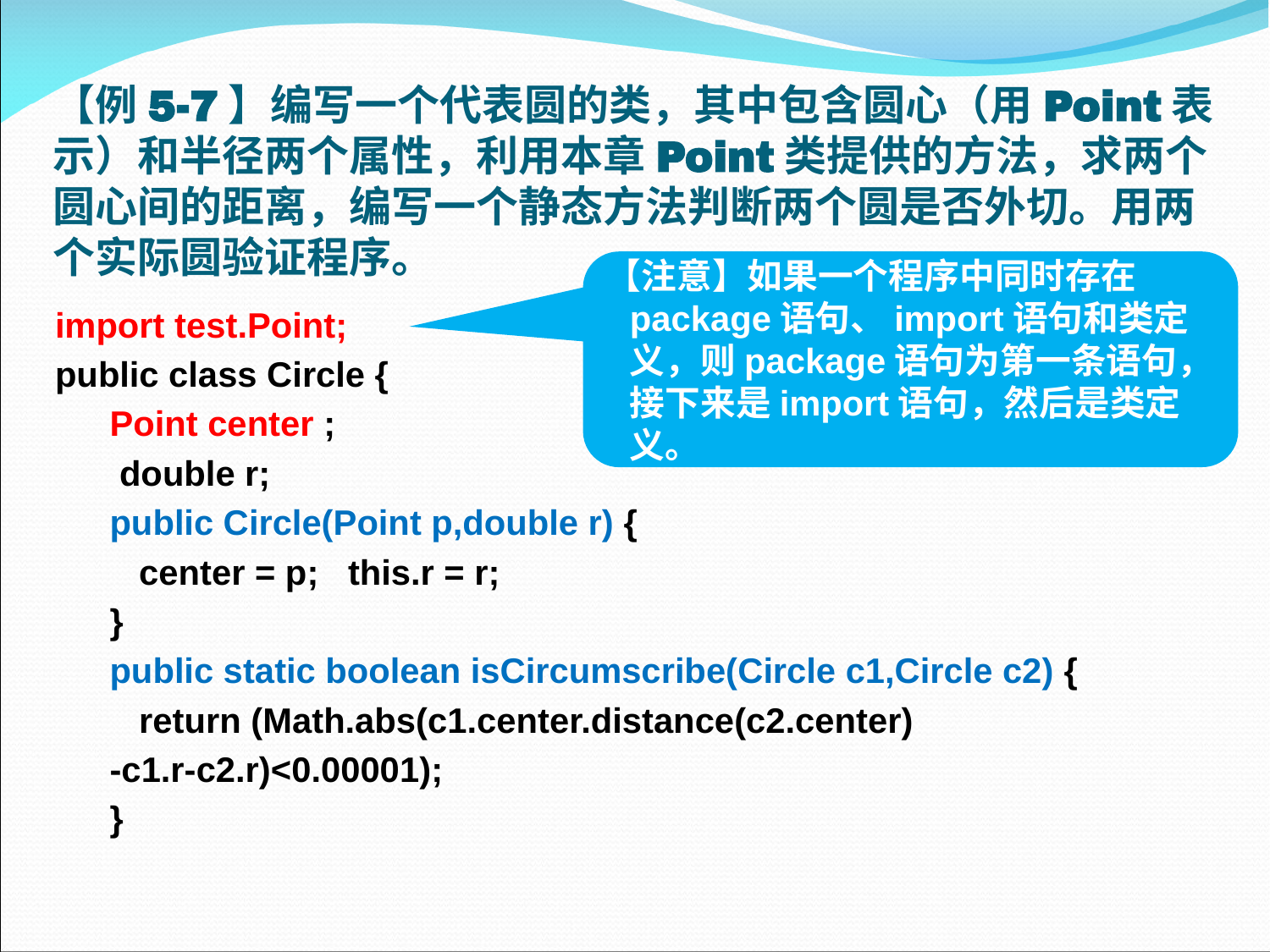

# 【例5-7】编写一个代表圆的类，其中包含圆心（用Point表示）和半径两个属性，利用本章Point类提供的方法，求两个圆心间的距离，编写一个静态方法判断两个圆是否外切。用两个实际圆验证程序。
【注意】如果一个程序中同时存在package语句、import语句和类定义，则package语句为第一条语句，接下来是import语句，然后是类定义。
import test.Point;
public class Circle {
Point center ;
 double r;
public Circle(Point p,double r) {
   center = p;   this.r = r;
}
public static boolean isCircumscribe(Circle c1,Circle c2) {
   return (Math.abs(c1.center.distance(c2.center)
-c1.r-c2.r)<0.00001);
}